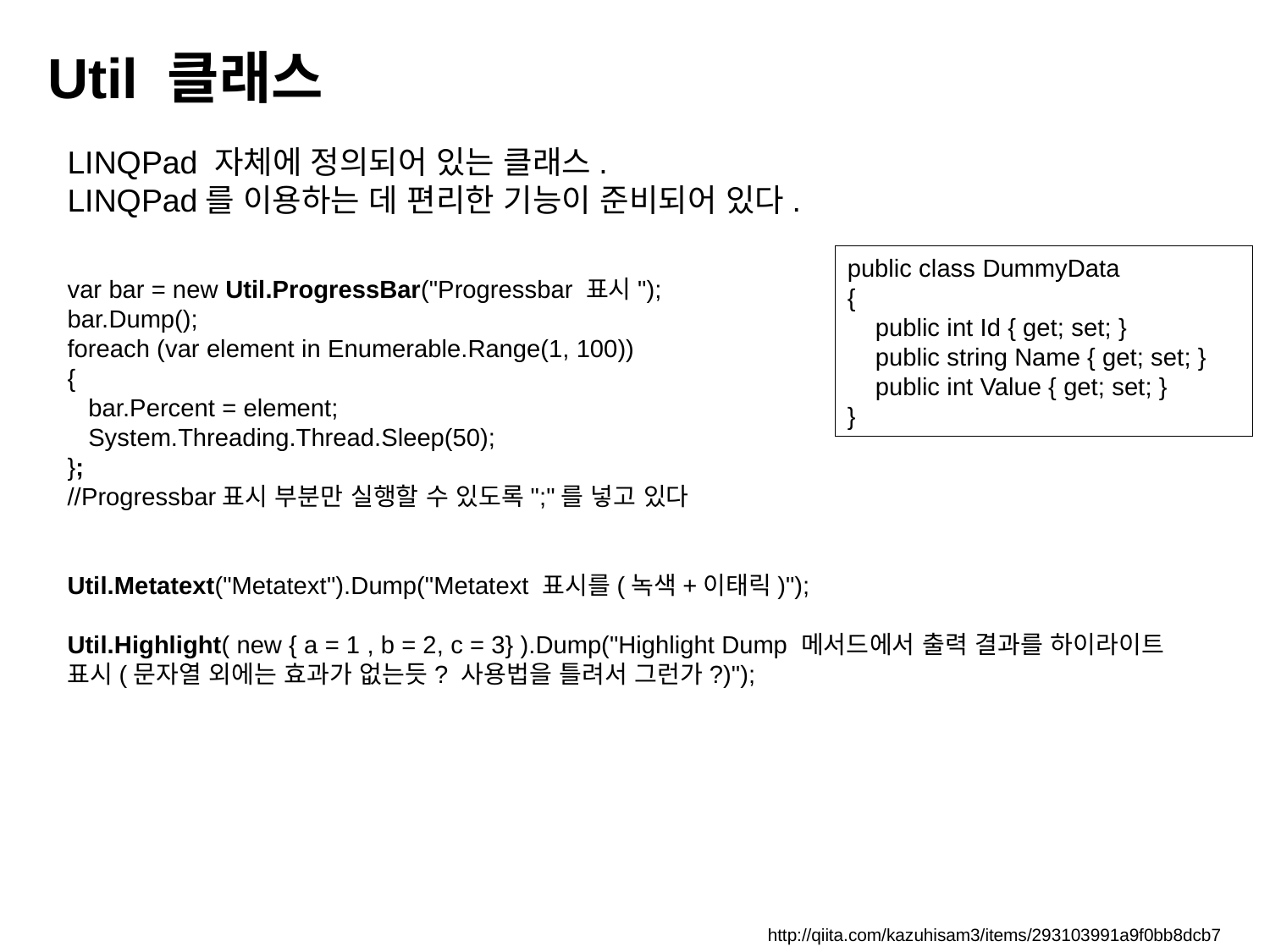

Util 클래스
LINQPad 자체에 정의되어 있는 클래스.
LINQPad를 이용하는 데 편리한 기능이 준비되어 있다.
public class DummyData
{
    public int Id { get; set; }
    public string Name { get; set; }
    public int Value { get; set; }
}
var bar = new Util.ProgressBar("Progressbar 표시");
bar.Dump();
foreach (var element in Enumerable.Range(1, 100))
{
   bar.Percent = element;
   System.Threading.Thread.Sleep(50);
};
//Progressbar표시 부분만 실행할 수 있도록";"를 넣고 있다

Util.Metatext("Metatext").Dump("Metatext 표시를(녹색+이태릭)");

Util.Highlight( new { a = 1 , b = 2, c = 3} ).Dump("Highlight Dump 메서드에서 출력 결과를 하이라이트 표시(문자열 외에는 효과가 없는듯? 사용법을 틀려서 그런가?)");

http://qiita.com/kazuhisam3/items/293103991a9f0bb8dcb7